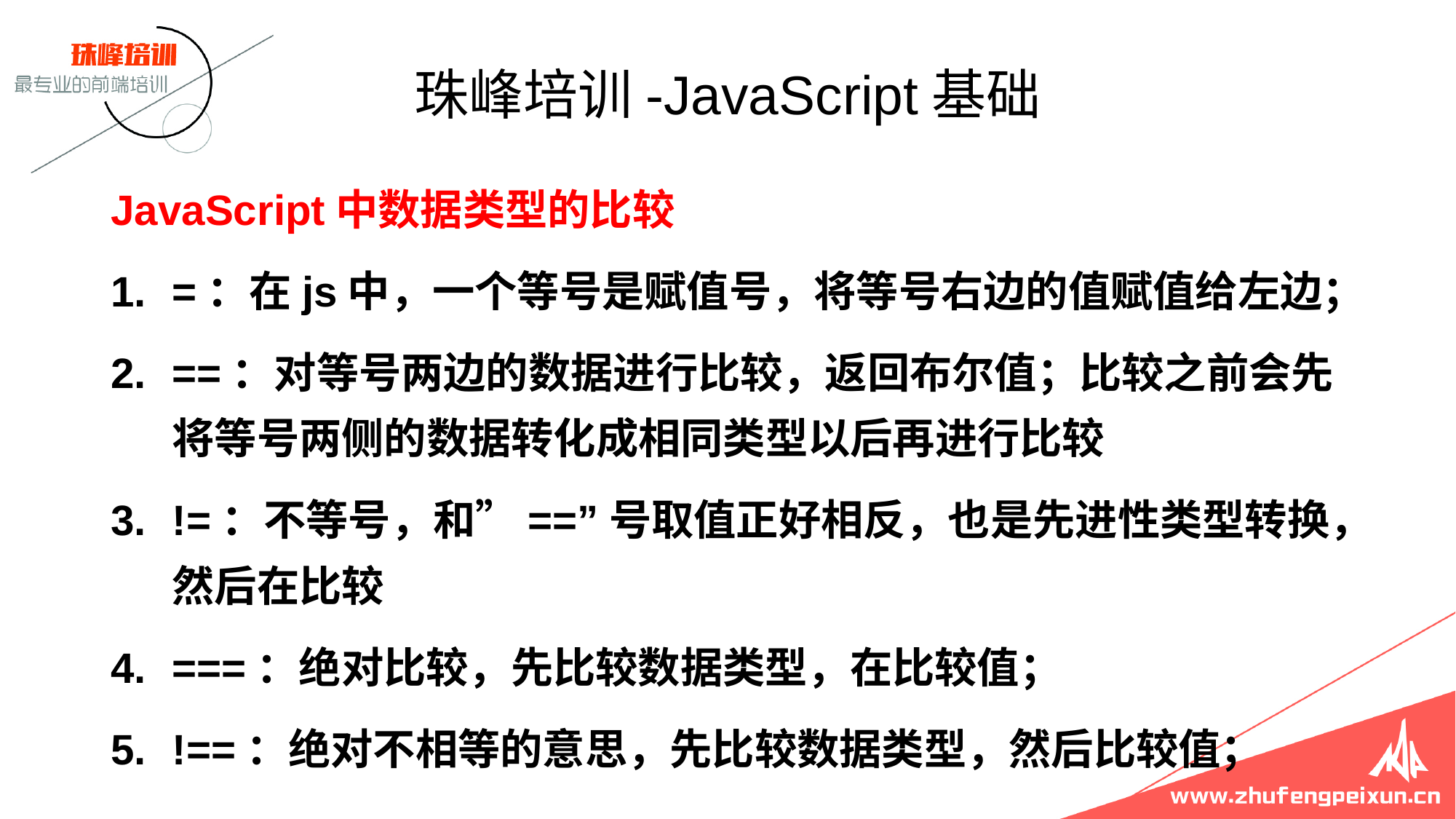

# 珠峰培训-JavaScript基础
JavaScript中数据类型的比较
=：在js中，一个等号是赋值号，将等号右边的值赋值给左边；
==：对等号两边的数据进行比较，返回布尔值；比较之前会先将等号两侧的数据转化成相同类型以后再进行比较
!=：不等号，和”==”号取值正好相反，也是先进性类型转换，然后在比较
===：绝对比较，先比较数据类型，在比较值；
!==：绝对不相等的意思，先比较数据类型，然后比较值；